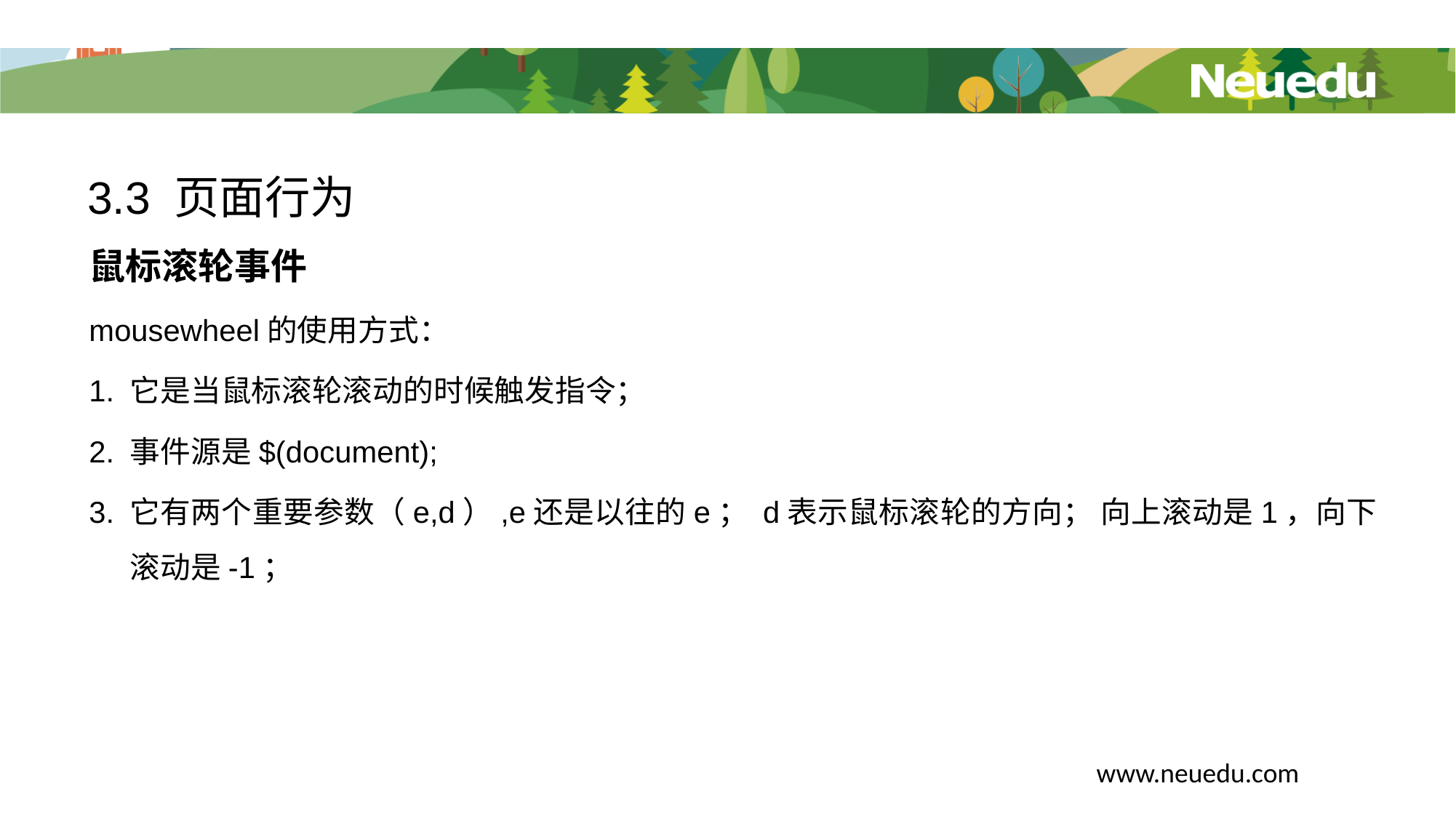

CSS基本语法
# 3.3 页面行为
鼠标滚轮事件
mousewheel的使用方式：
它是当鼠标滚轮滚动的时候触发指令；
事件源是$(document);
它有两个重要参数（e,d）,e还是以往的e； d表示鼠标滚轮的方向； 向上滚动是1，向下滚动是-1；